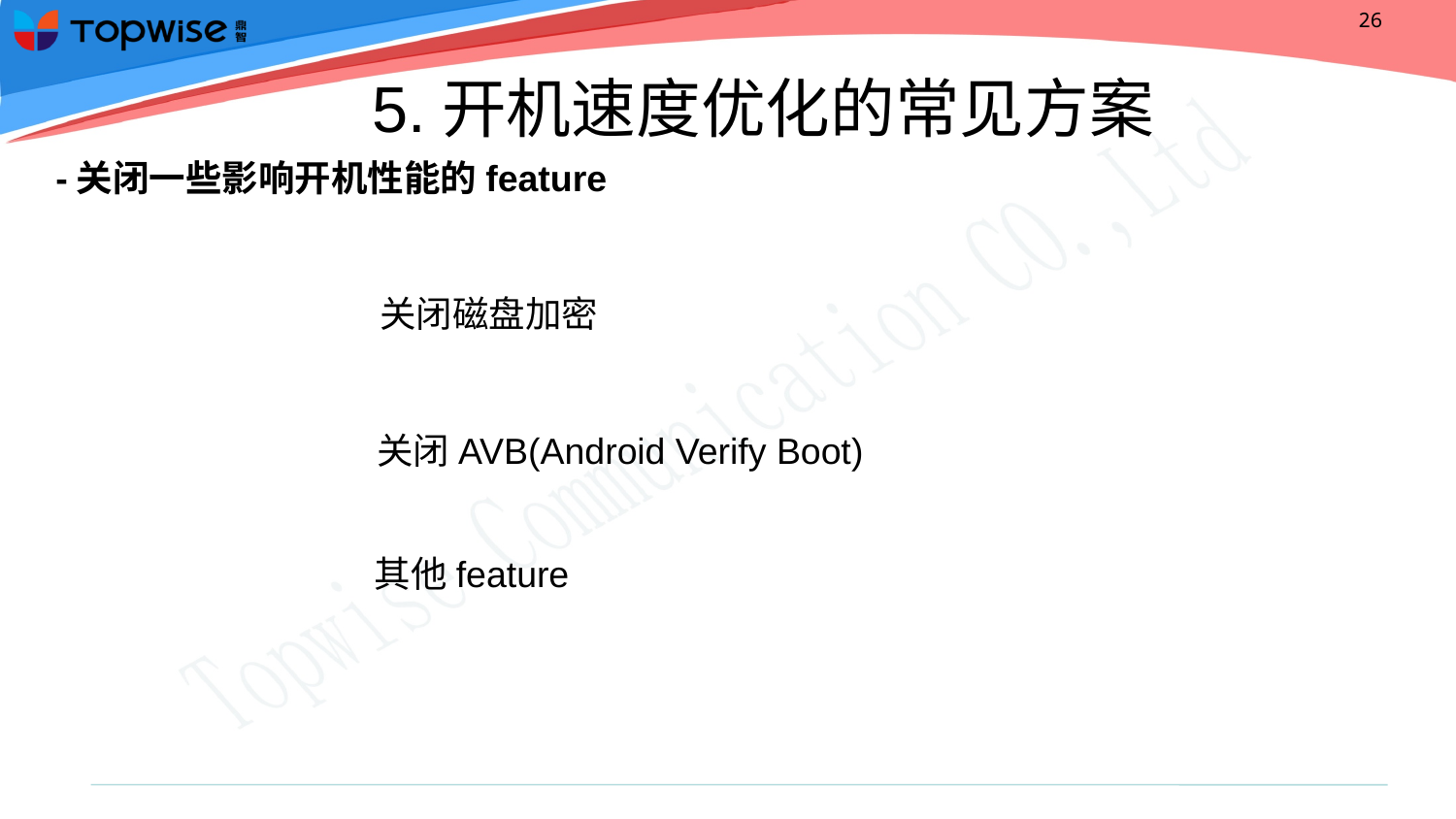

# 5.开机速度优化的常见方案
-关闭一些影响开机性能的feature
关闭磁盘加密
关闭AVB(Android Verify Boot)
其他feature